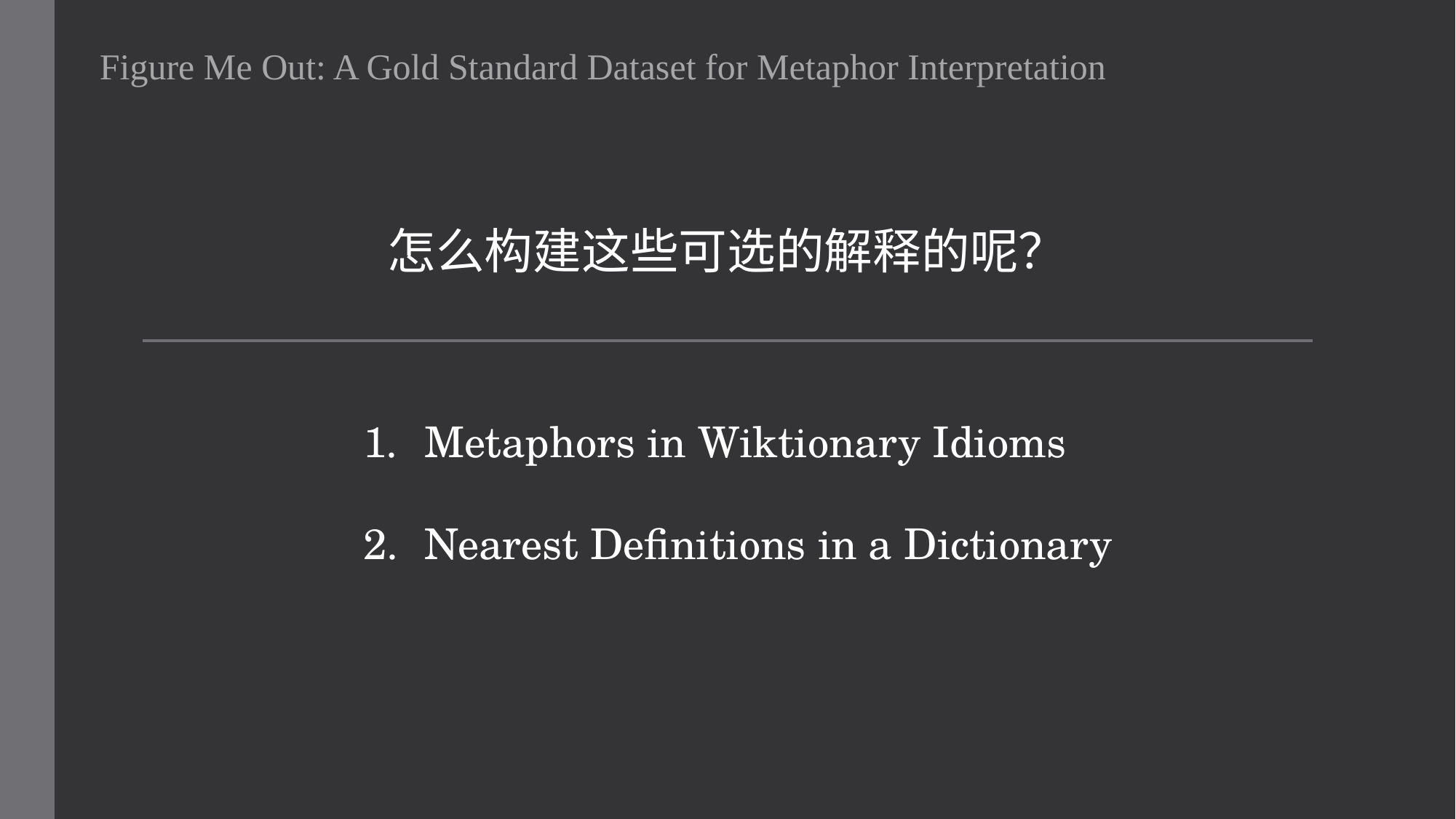

Figure Me Out: A Gold Standard Dataset for Metaphor Interpretation
怎么构建这些可选的解释的呢？
Metaphors in Wiktionary Idioms

Nearest Definitions in a Dictionary